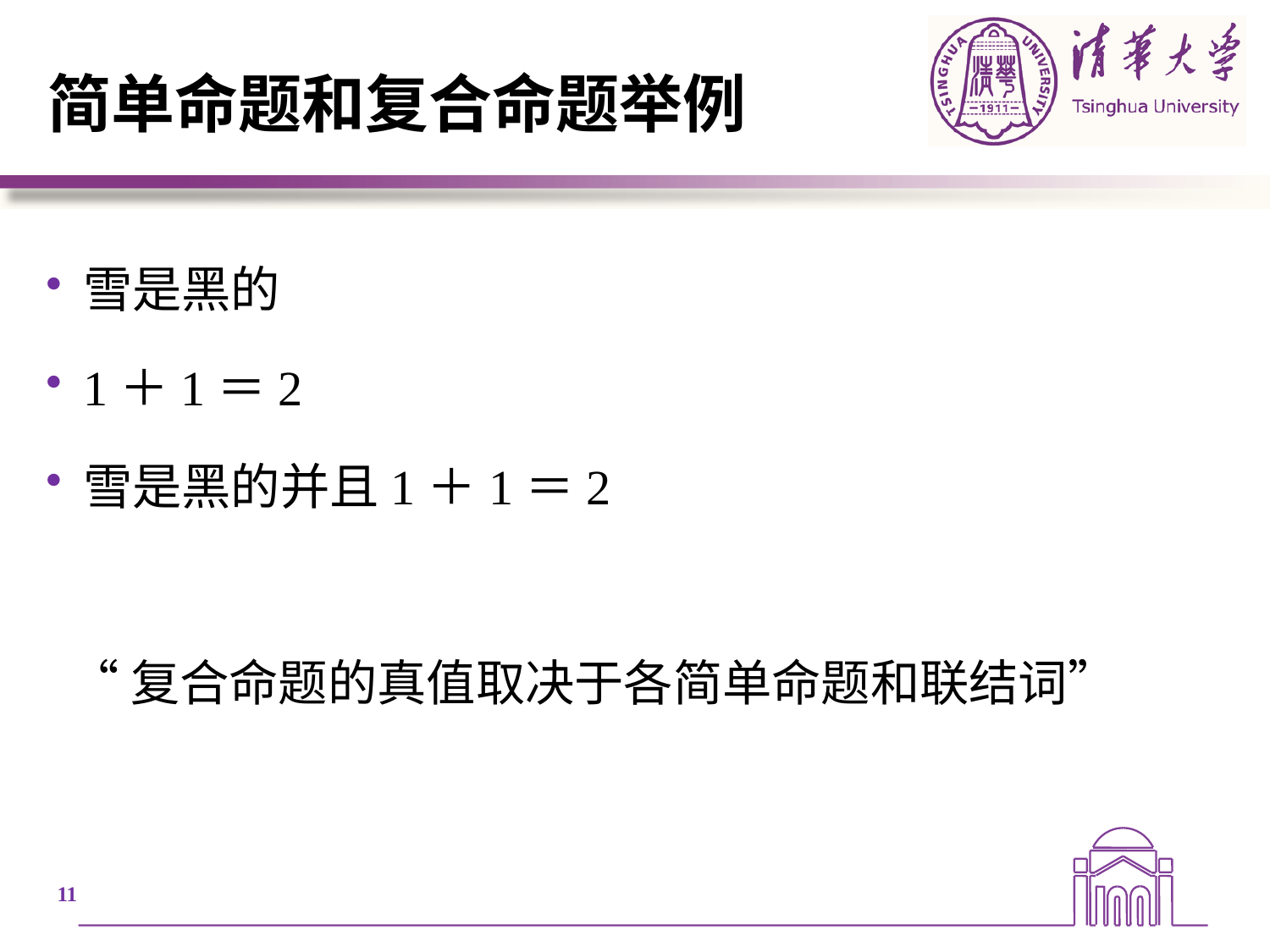

# 简单命题和复合命题举例
雪是黑的
1＋1＝2
雪是黑的并且1＋1＝2

  “复合命题的真值取决于各简单命题和联结词”